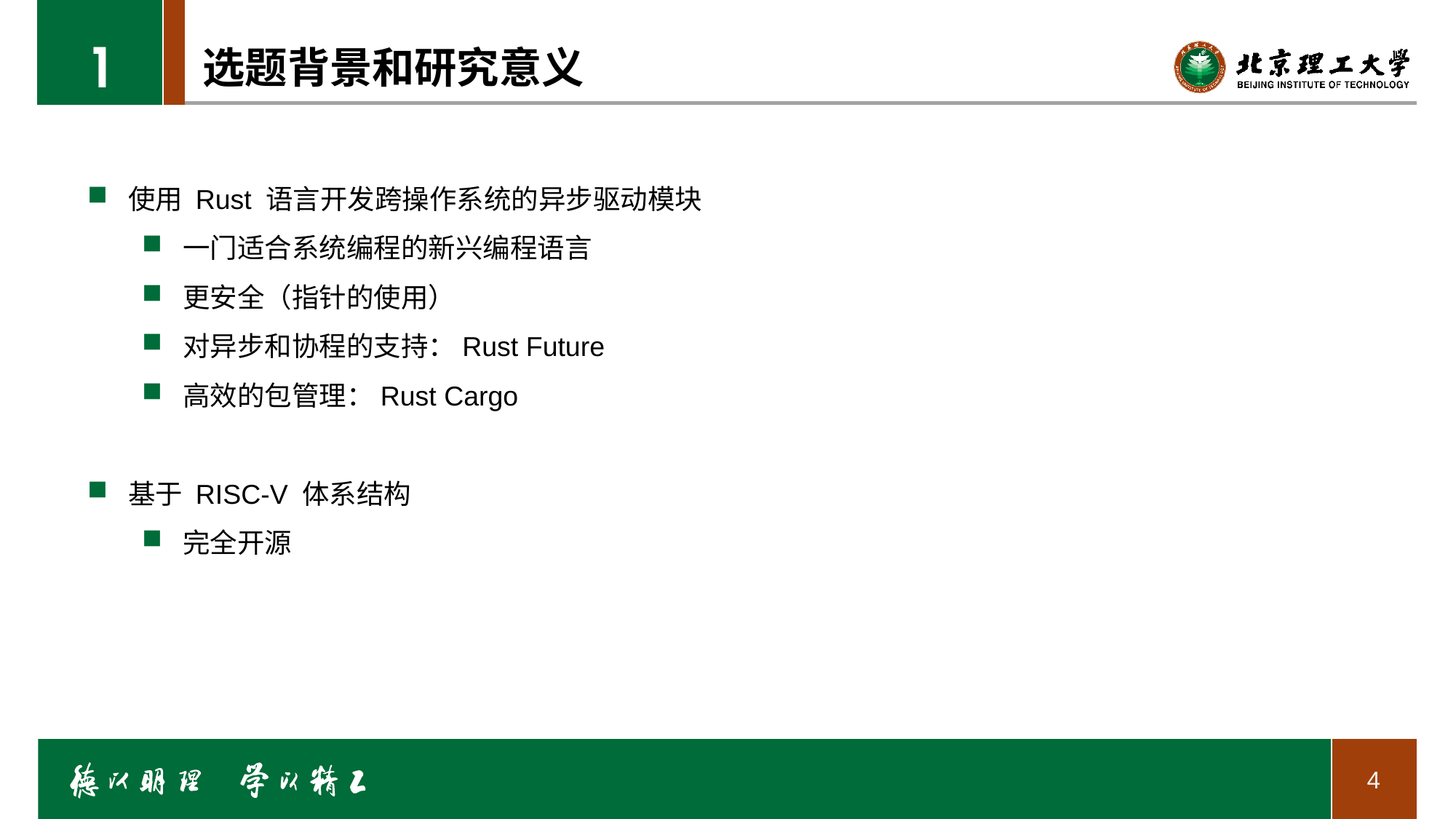

1
# 选题背景和研究意义
使用 Rust 语言开发跨操作系统的异步驱动模块
一门适合系统编程的新兴编程语言
更安全（指针的使用）
对异步和协程的支持：Rust Future
高效的包管理：Rust Cargo

基于 RISC-V 体系结构
完全开源